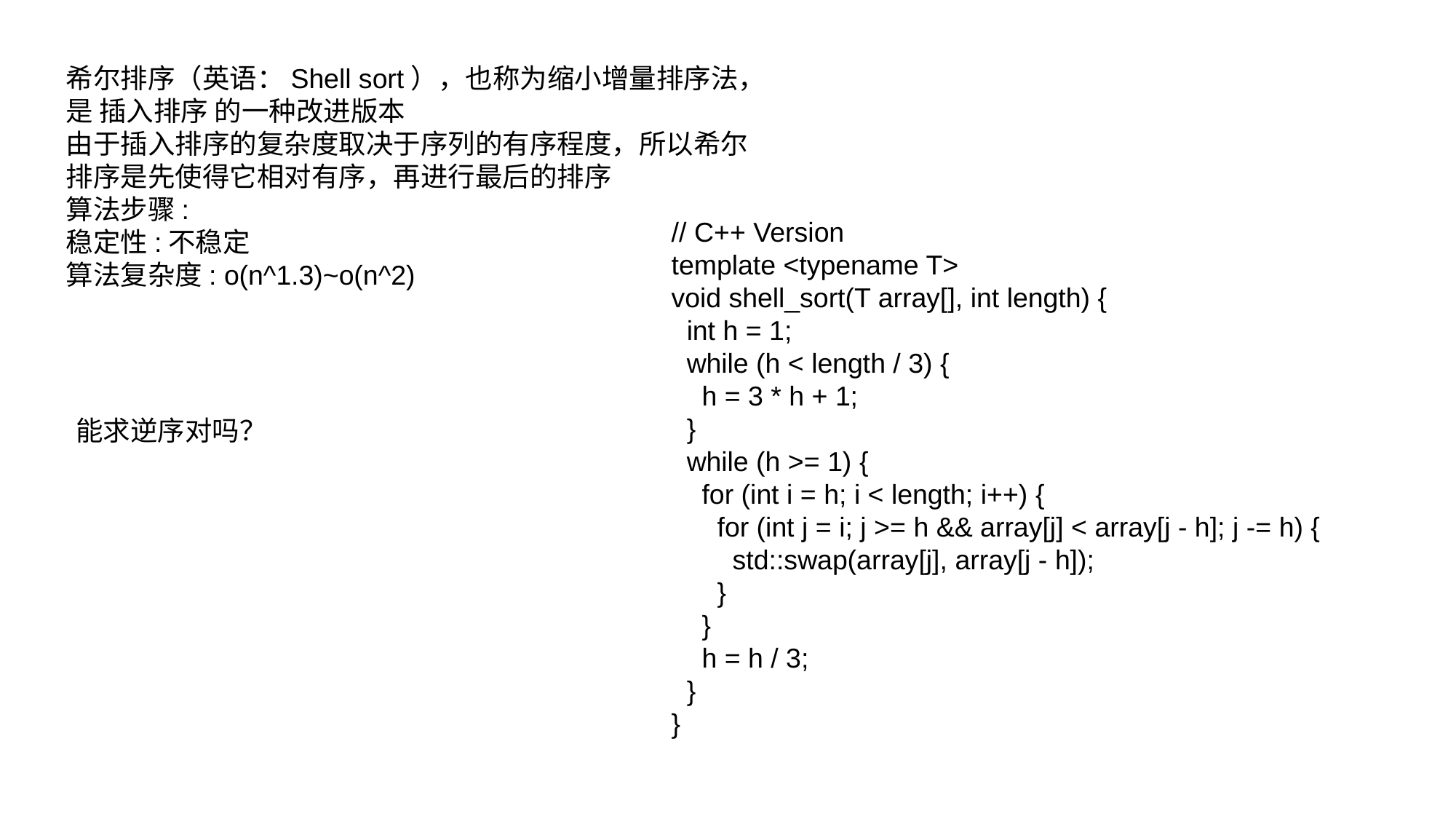

希尔排序（英语：Shell sort），也称为缩小增量排序法，是 插入排序 的一种改进版本
由于插入排序的复杂度取决于序列的有序程度，所以希尔排序是先使得它相对有序，再进行最后的排序
算法步骤:
稳定性:不稳定
算法复杂度: o(n^1.3)~o(n^2)
// C++ Version
template <typename T>
void shell_sort(T array[], int length) {
  int h = 1;
  while (h < length / 3) {
    h = 3 * h + 1;
  }
  while (h >= 1) {
    for (int i = h; i < length; i++) {
      for (int j = i; j >= h && array[j] < array[j - h]; j -= h) {
        std::swap(array[j], array[j - h]);
      }
    }
    h = h / 3;
  }
}
能求逆序对吗？